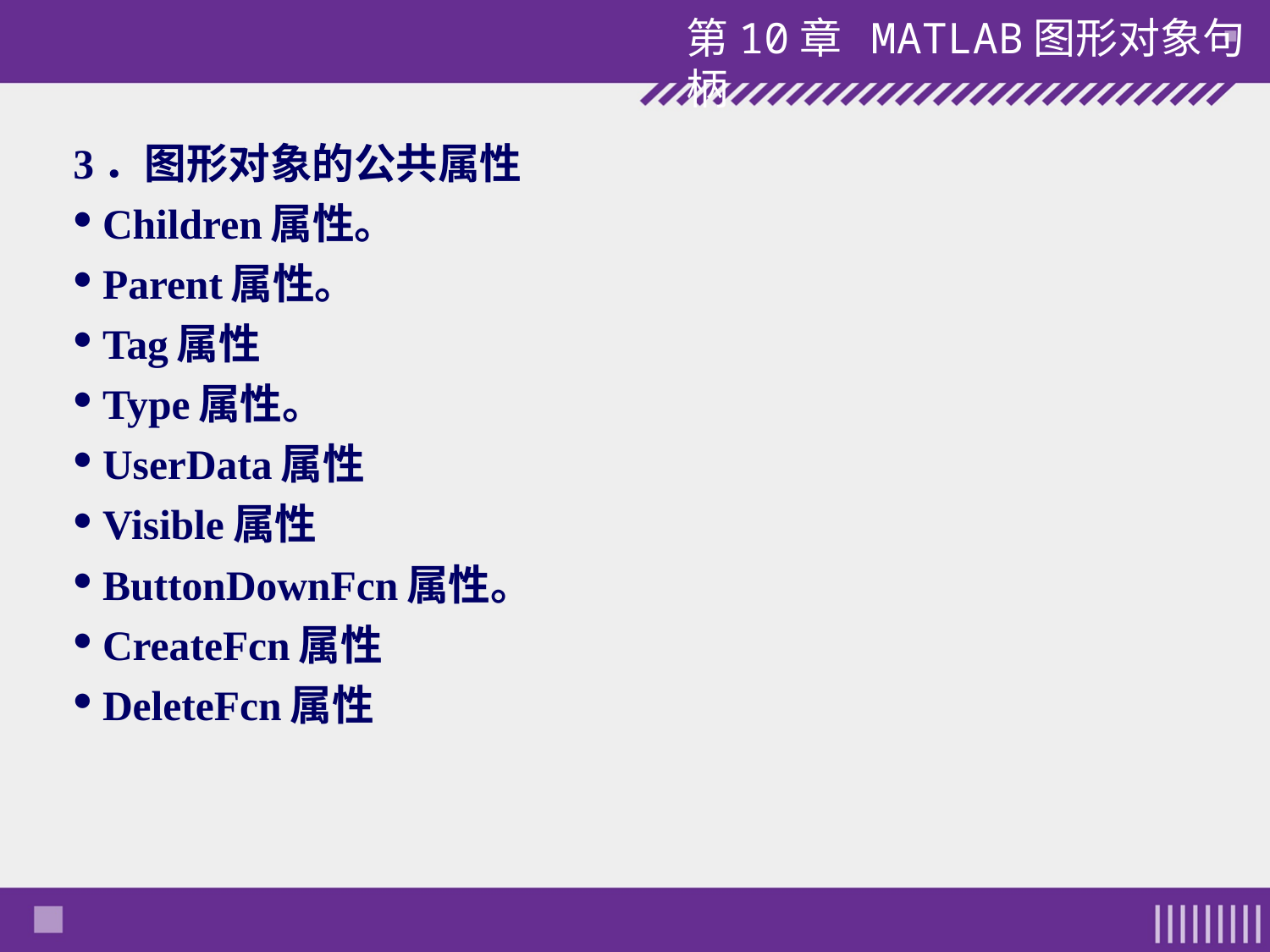

3．图形对象的公共属性
Children属性。
Parent属性。
Tag属性
Type属性。
UserData属性
Visible属性
ButtonDownFcn属性。
CreateFcn属性
DeleteFcn属性